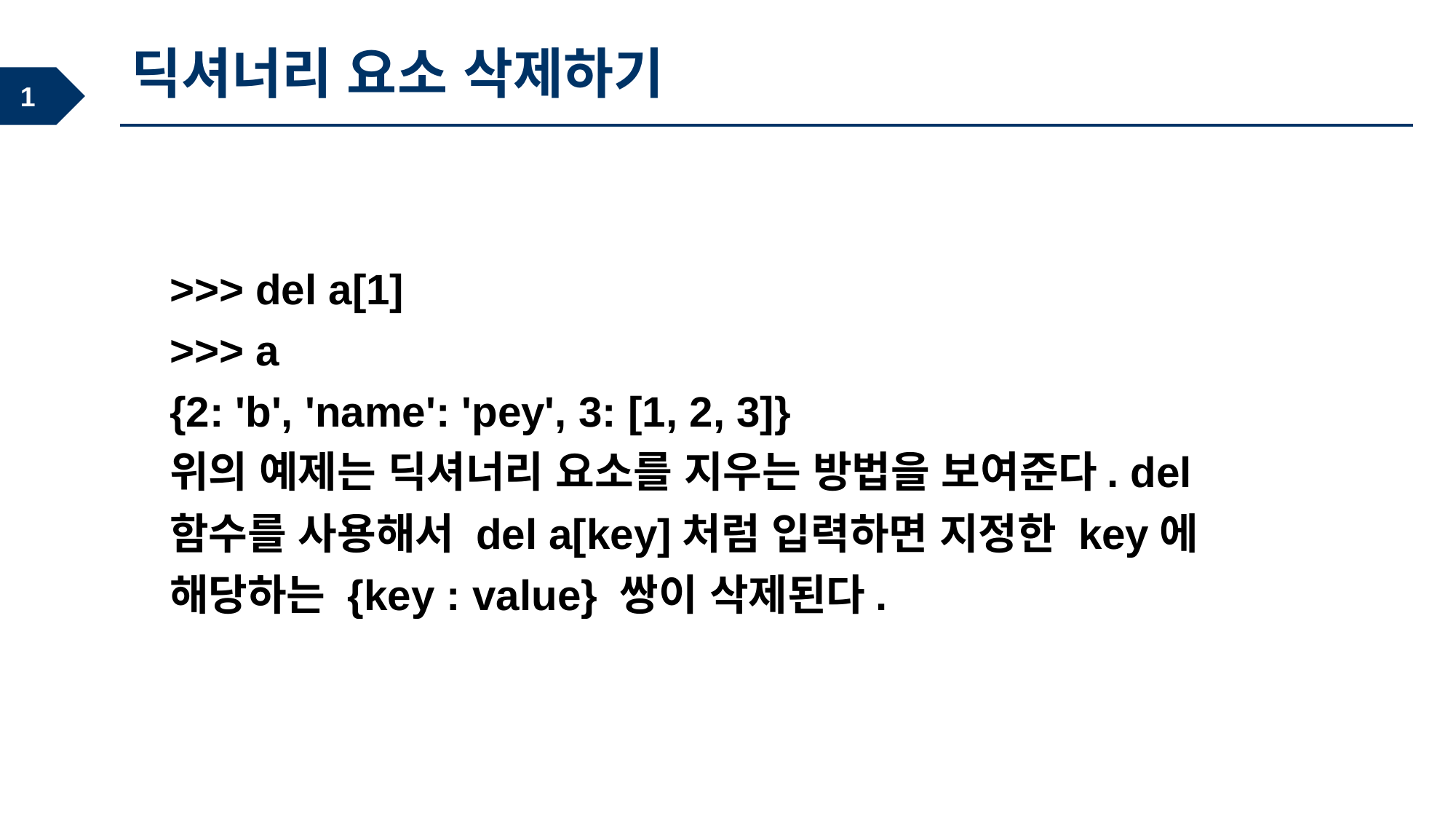

딕셔너리 요소 삭제하기
>>> del a[1]
>>> a
{2: 'b', 'name': 'pey', 3: [1, 2, 3]}
위의 예제는 딕셔너리 요소를 지우는 방법을 보여준다. del 함수를 사용해서 del a[key]처럼 입력하면 지정한 key에 해당하는 {key : value} 쌍이 삭제된다.